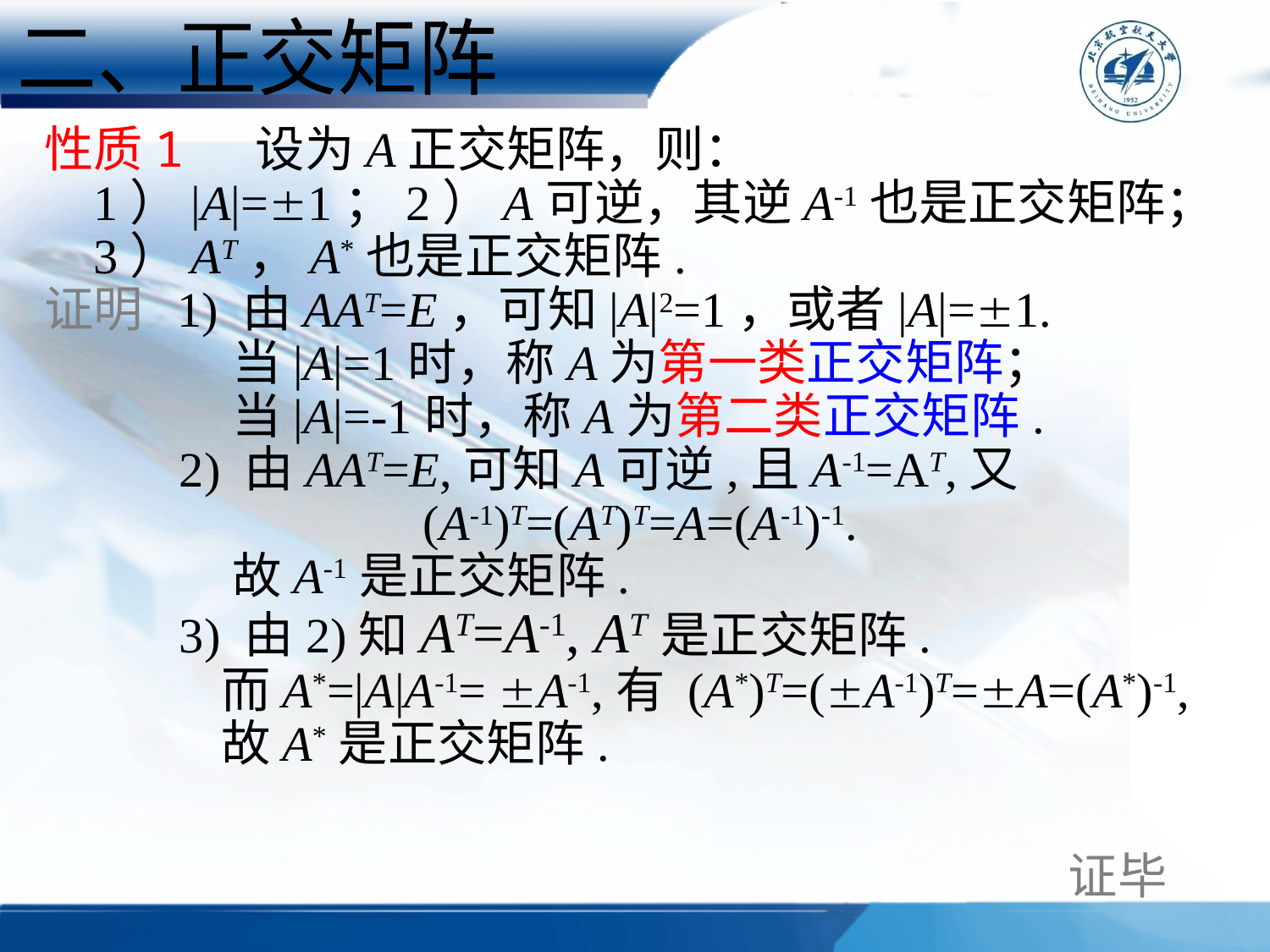

二、正交矩阵
性质1  设为A正交矩阵，则：
    1）|A|=±1；2）A可逆，其逆A-1也是正交矩阵；
    3）AT，A*也是正交矩阵.
证明  1) 由AAT=E，可知|A|2=1，或者|A|=±1.
                当|A|=1时，称A为第一类正交矩阵；
                当|A|=-1时，称A为第二类正交矩阵.
           2) 由AAT=E,可知A可逆,且A-1=AT,又
(A-1)T=(AT)T=A=(A-1)-1.
                故A-1是正交矩阵.
           3) 由2)知AT=A-1, AT是正交矩阵.
               而A*=|A|A-1= ±A-1,有 (A*)T=(±A-1)T=±A=(A*)-1,
               故A*是正交矩阵.
证毕